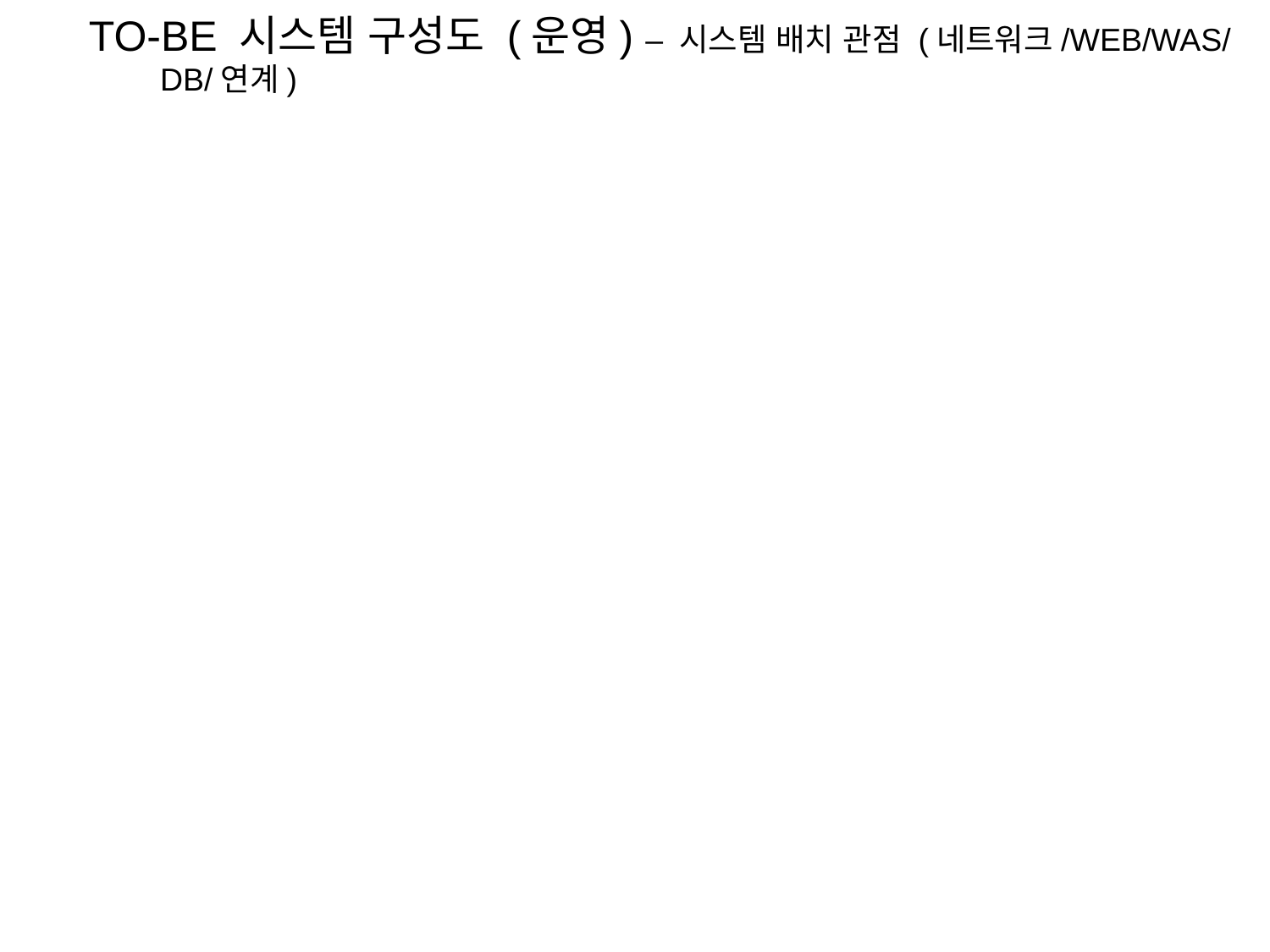

TO-BE 시스템 구성도 (운영) – 시스템 배치 관점 (네트워크/WEB/WAS/DB/연계)